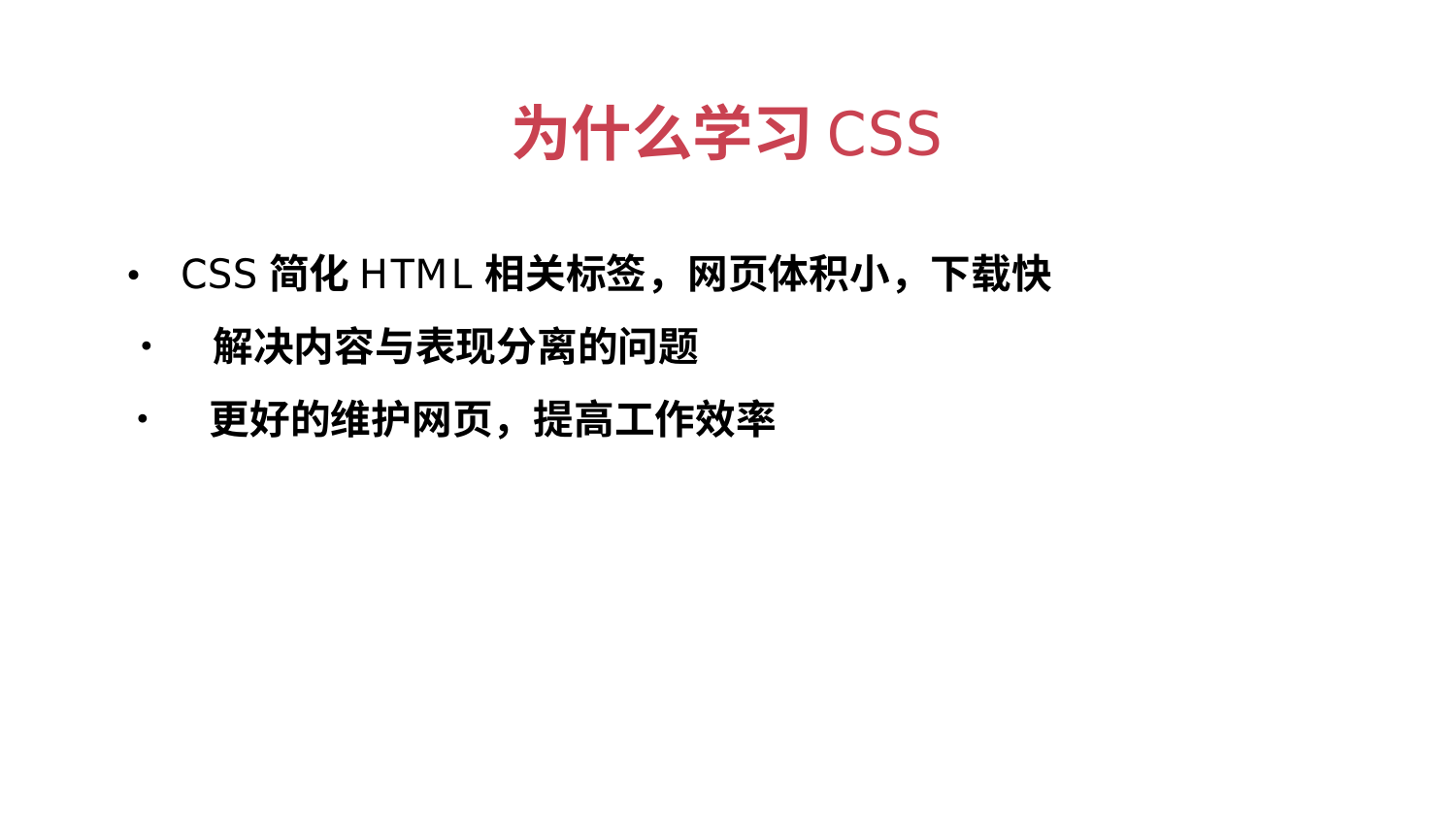

为什么学习CSS
•    CSS简化HTML相关标签，网页体积小，下载快
•    解决内容与表现分离的问题
•    更好的维护网页，提高工作效率